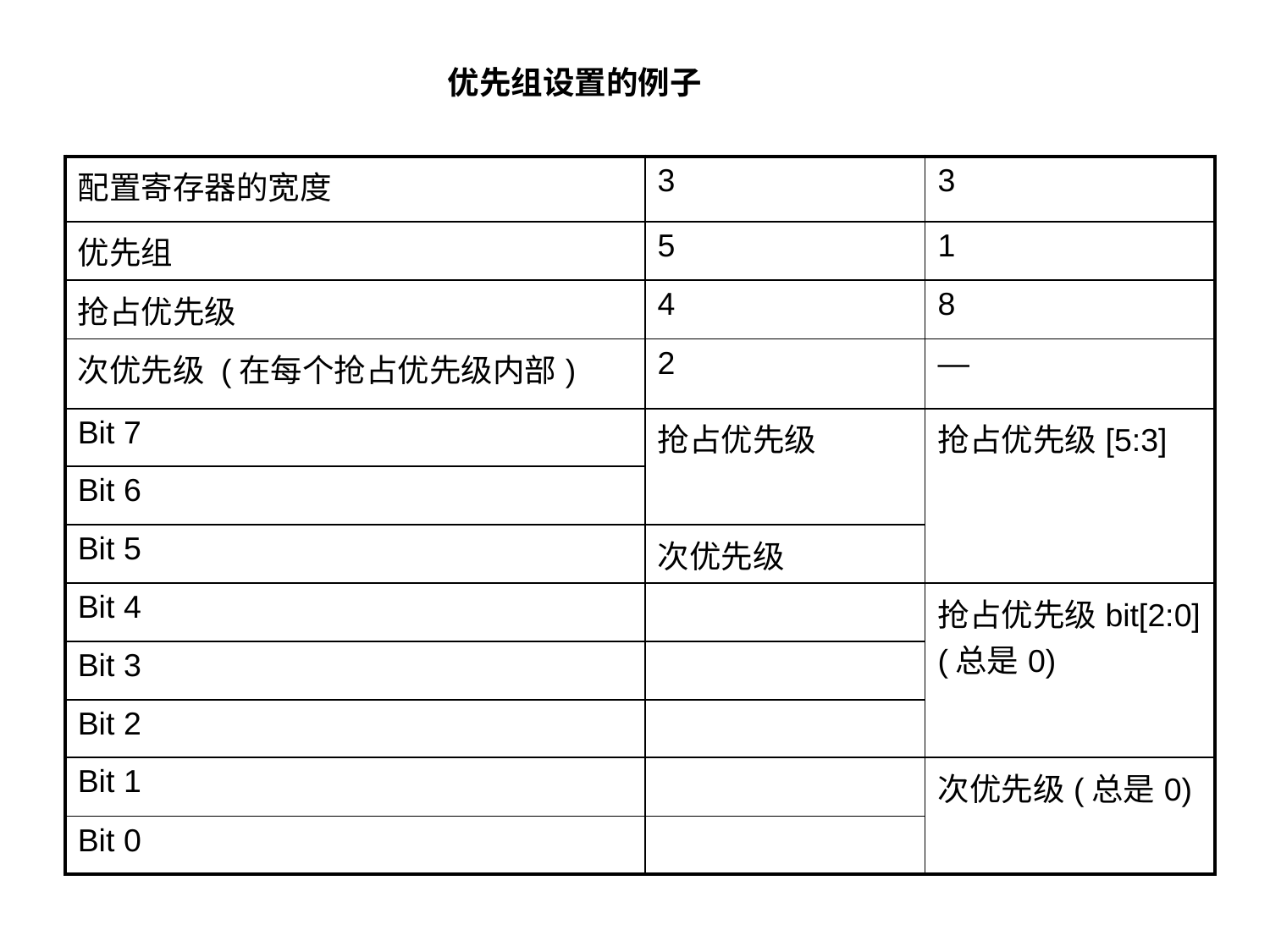

优先组设置的例子
| 配置寄存器的宽度 | 3 | 3 |
| --- | --- | --- |
| 优先组 | 5 | 1 |
| 抢占优先级 | 4 | 8 |
| 次优先级 (在每个抢占优先级内部) | 2 | — |
| Bit 7 | 抢占优先级 | 抢占优先级[5:3] |
| Bit 6 |  |  |
| Bit 5 | 次优先级 |  |
| Bit 4 |  | 抢占优先级bit[2:0] (总是0) |
| Bit 3 |  |  |
| Bit 2 |  |  |
| Bit 1 |  | 次优先级(总是0) |
| Bit 0 |  |  |